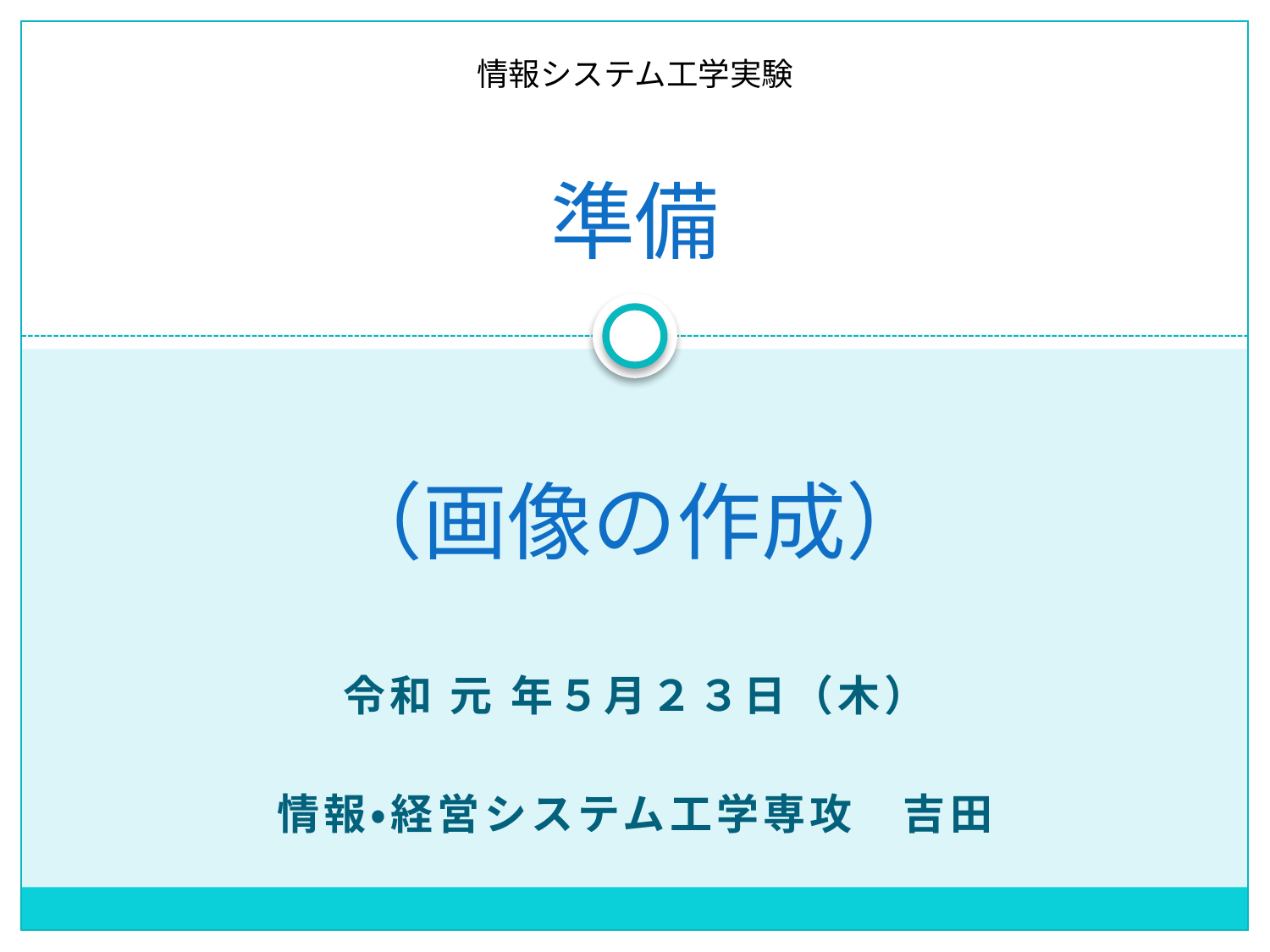

情報システム工学実験
# 準備
（画像の作成）
令和 元 年５月２３日（木）

情報・経営システム工学専攻　吉田